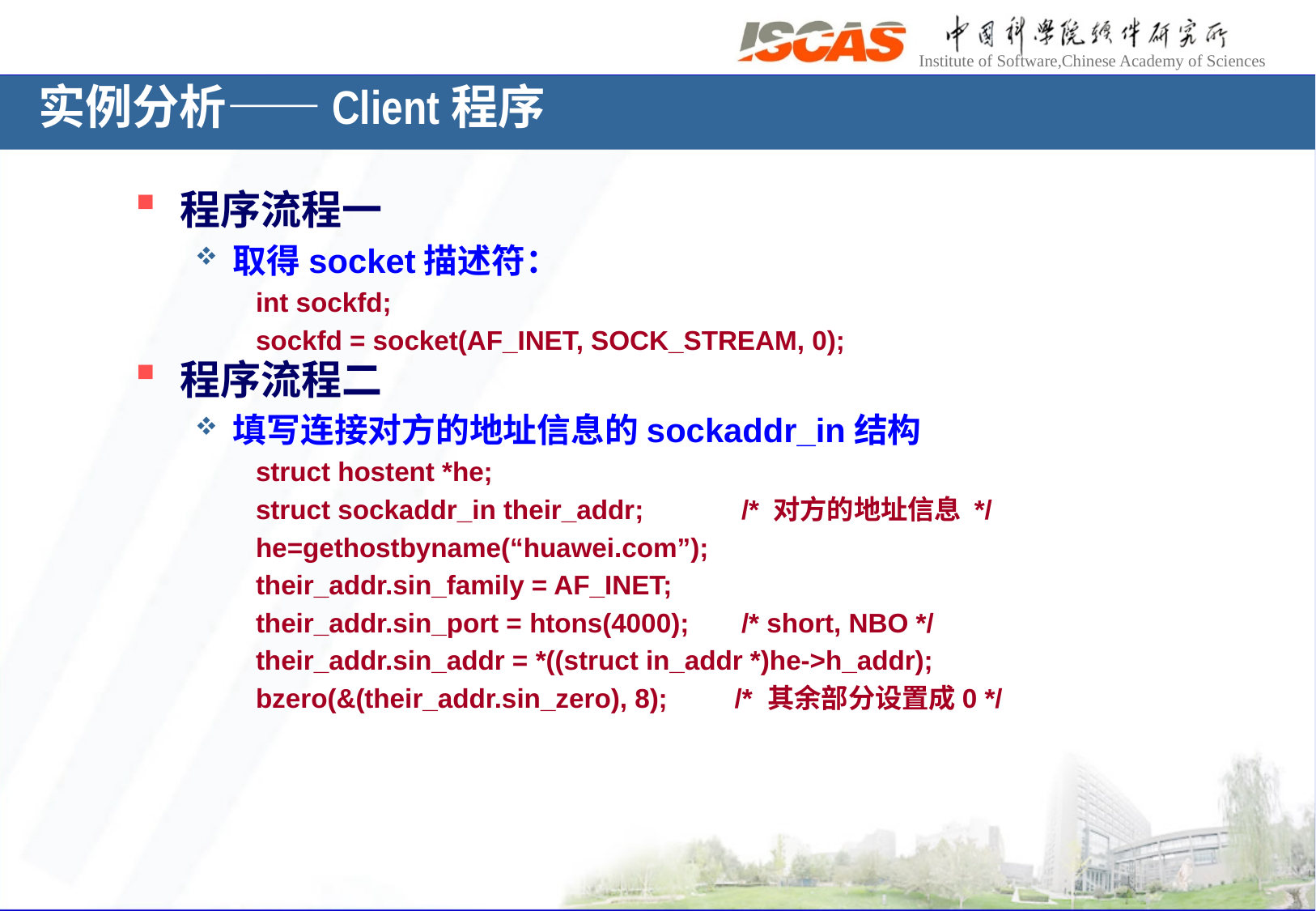

实例分析——Client程序

程序流程一
取得socket描述符：
int sockfd;
sockfd = socket(AF_INET, SOCK_STREAM, 0);
程序流程二
填写连接对方的地址信息的sockaddr_in结构
struct hostent *he;
struct sockaddr_in their_addr; 	/* 对方的地址信息 */
he=gethostbyname(“huawei.com”);
their_addr.sin_family = AF_INET;
their_addr.sin_port = htons(4000); 	/* short, NBO */
their_addr.sin_addr = *((struct in_addr *)he->h_addr);
bzero(&(their_addr.sin_zero), 8);         /* 其余部分设置成0 */